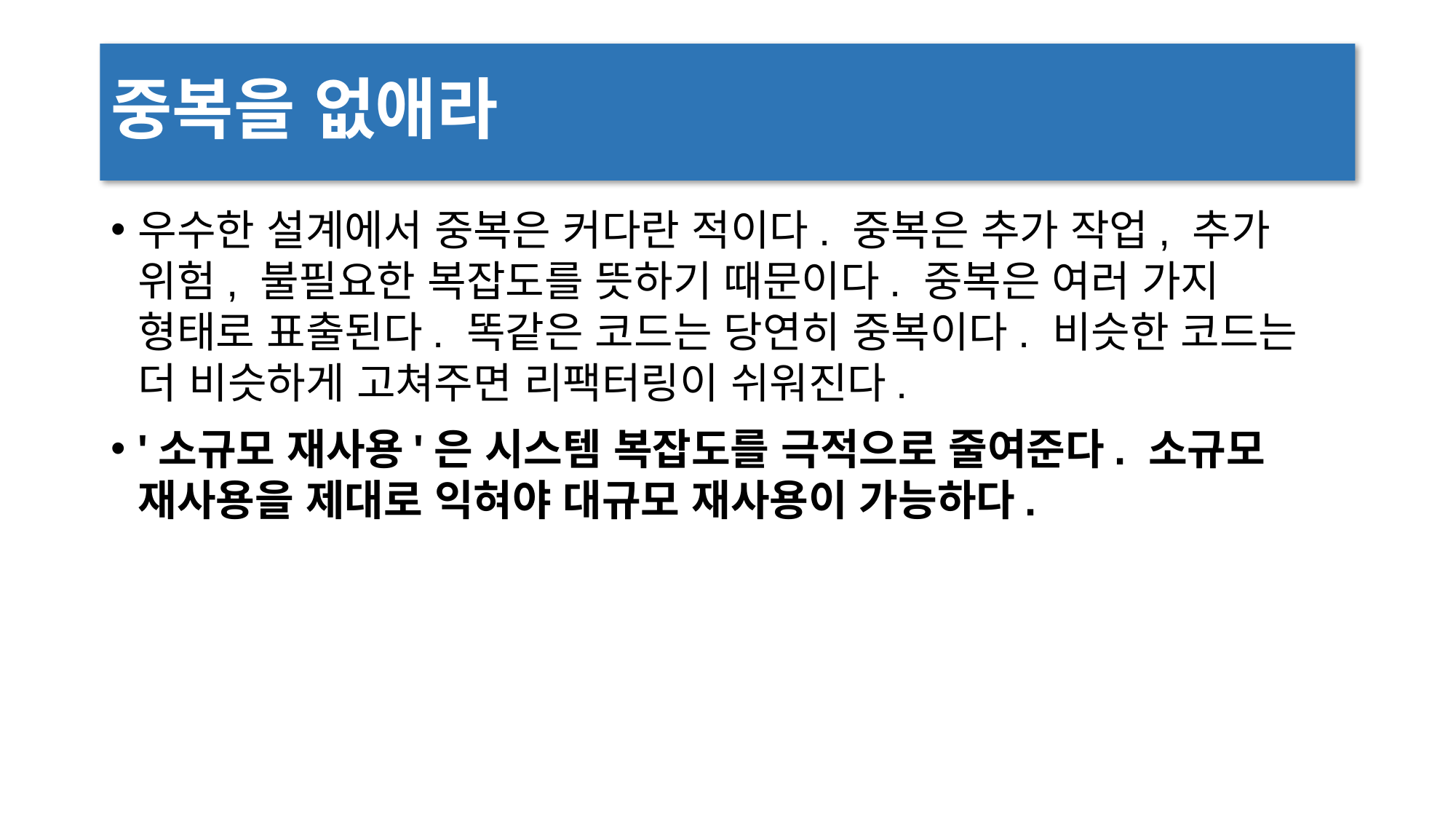

# 중복을 없애라
우수한 설계에서 중복은 커다란 적이다. 중복은 추가 작업, 추가 위험, 불필요한 복잡도를 뜻하기 때문이다. 중복은 여러 가지 형태로 표출된다. 똑같은 코드는 당연히 중복이다. 비슷한 코드는 더 비슷하게 고쳐주면 리팩터링이 쉬워진다.
'소규모 재사용'은 시스템 복잡도를 극적으로 줄여준다. 소규모 재사용을 제대로 익혀야 대규모 재사용이 가능하다.